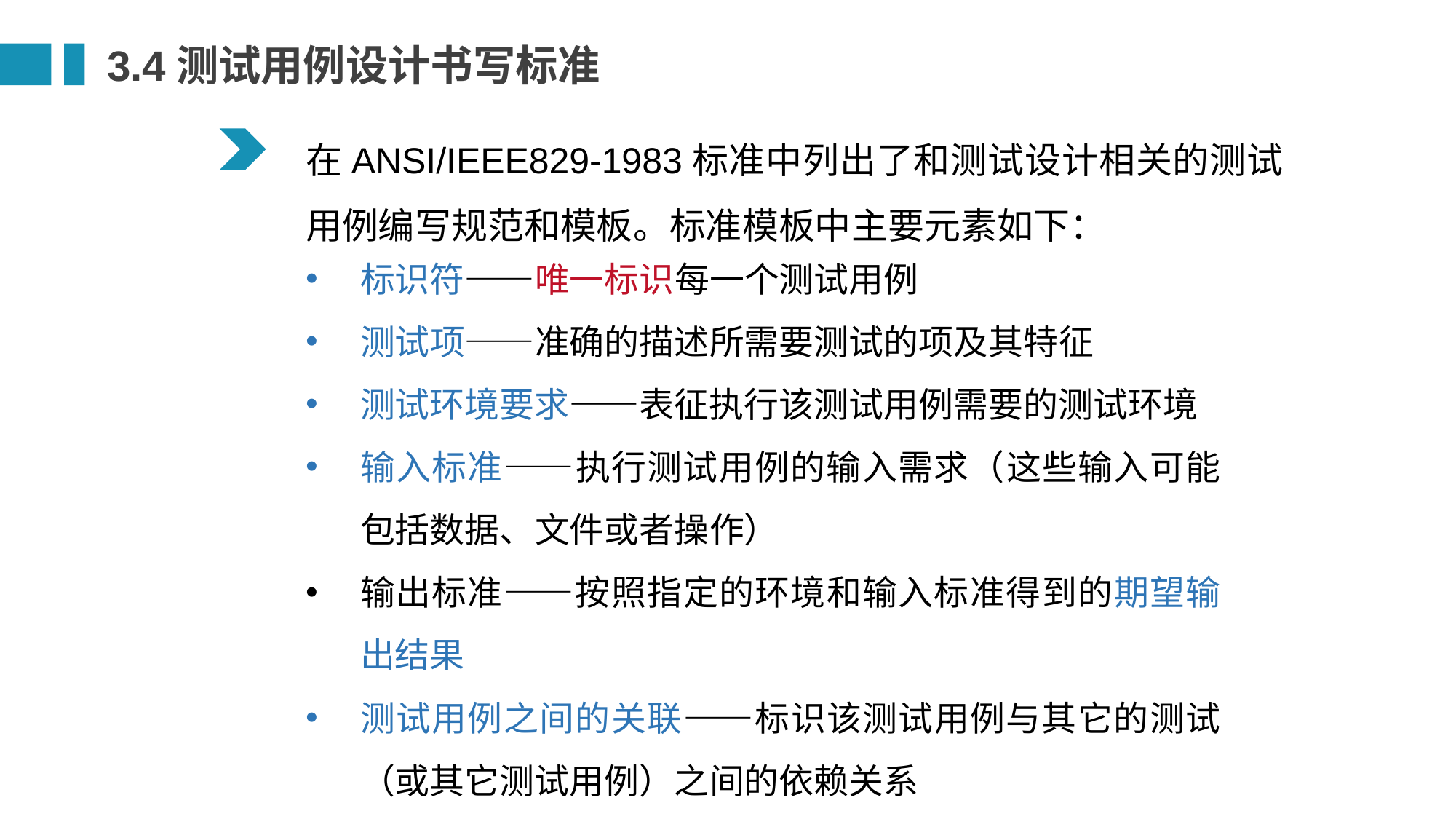

3.4测试用例设计书写标准

在ANSI/IEEE829-1983标准中列出了和测试设计相关的测试用例编写规范和模板。标准模板中主要元素如下：

标识符——唯一标识每一个测试用例
测试项——准确的描述所需要测试的项及其特征
测试环境要求——表征执行该测试用例需要的测试环境
输入标准——执行测试用例的输入需求（这些输入可能包括数据、文件或者操作）
输出标准——按照指定的环境和输入标准得到的期望输出结果
测试用例之间的关联——标识该测试用例与其它的测试（或其它测试用例）之间的依赖关系
91